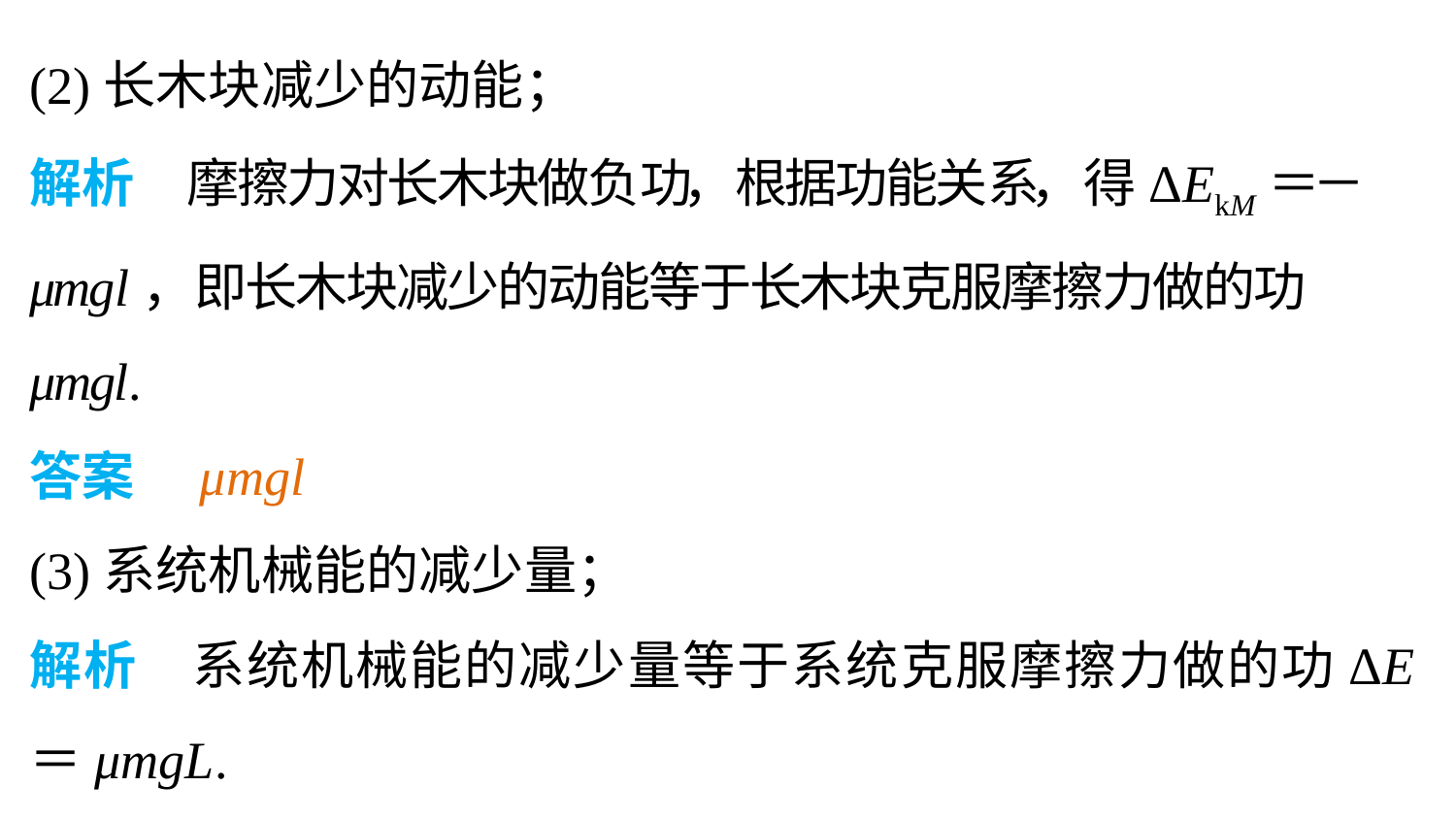

(2)长木块减少的动能；
解析　摩擦力对长木块做负功，根据功能关系，得ΔEkM＝－μmgl，即长木块减少的动能等于长木块克服摩擦力做的功μmgl.
答案　μmgl
(3)系统机械能的减少量；
解析　系统机械能的减少量等于系统克服摩擦力做的功ΔE＝μmgL.
答案　μmgL